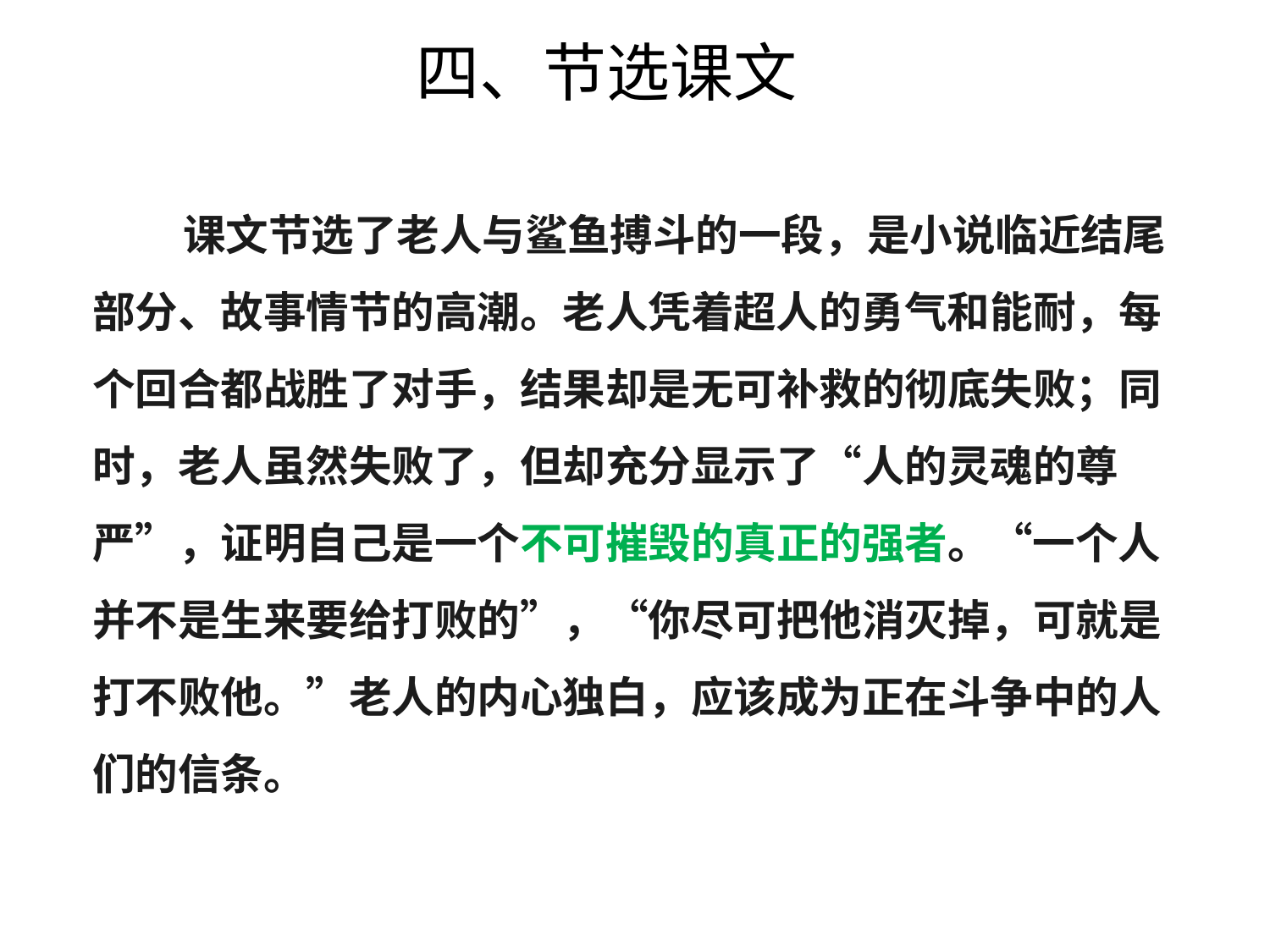

# 四、节选课文
             课文节选了老人与鲨鱼搏斗的一段，是小说临近结尾部分、故事情节的高潮。老人凭着超人的勇气和能耐，每个回合都战胜了对手，结果却是无可补救的彻底失败；同时，老人虽然失败了，但却充分显示了“人的灵魂的尊严”，证明自己是一个不可摧毁的真正的强者。“一个人并不是生来要给打败的”，“你尽可把他消灭掉，可就是打不败他。”老人的内心独白，应该成为正在斗争中的人们的信条。